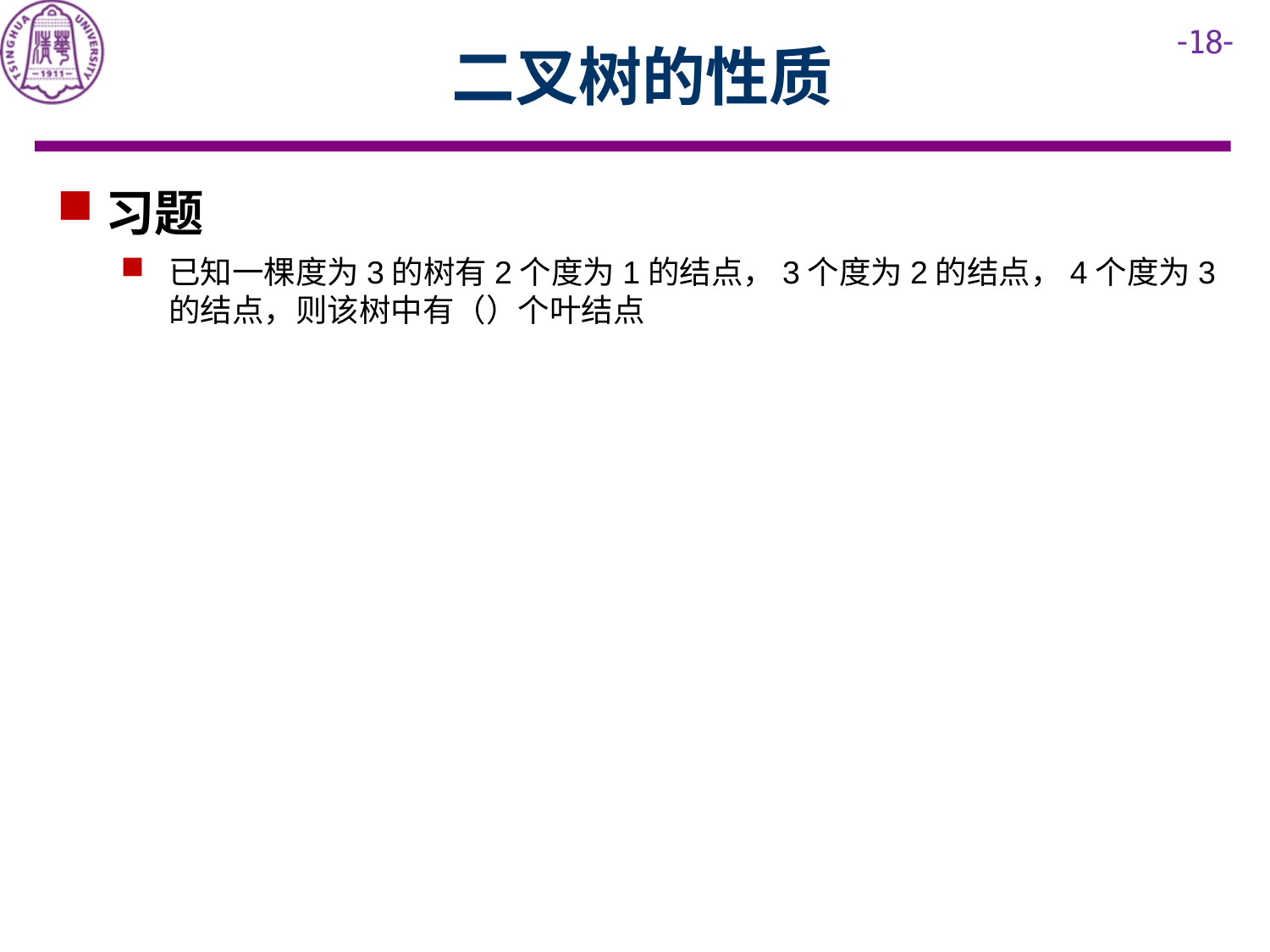

# 二叉树的性质
习题
已知一棵度为3的树有2个度为1的结点，3个度为2的结点，4个度为3的结点，则该树中有（）个叶结点